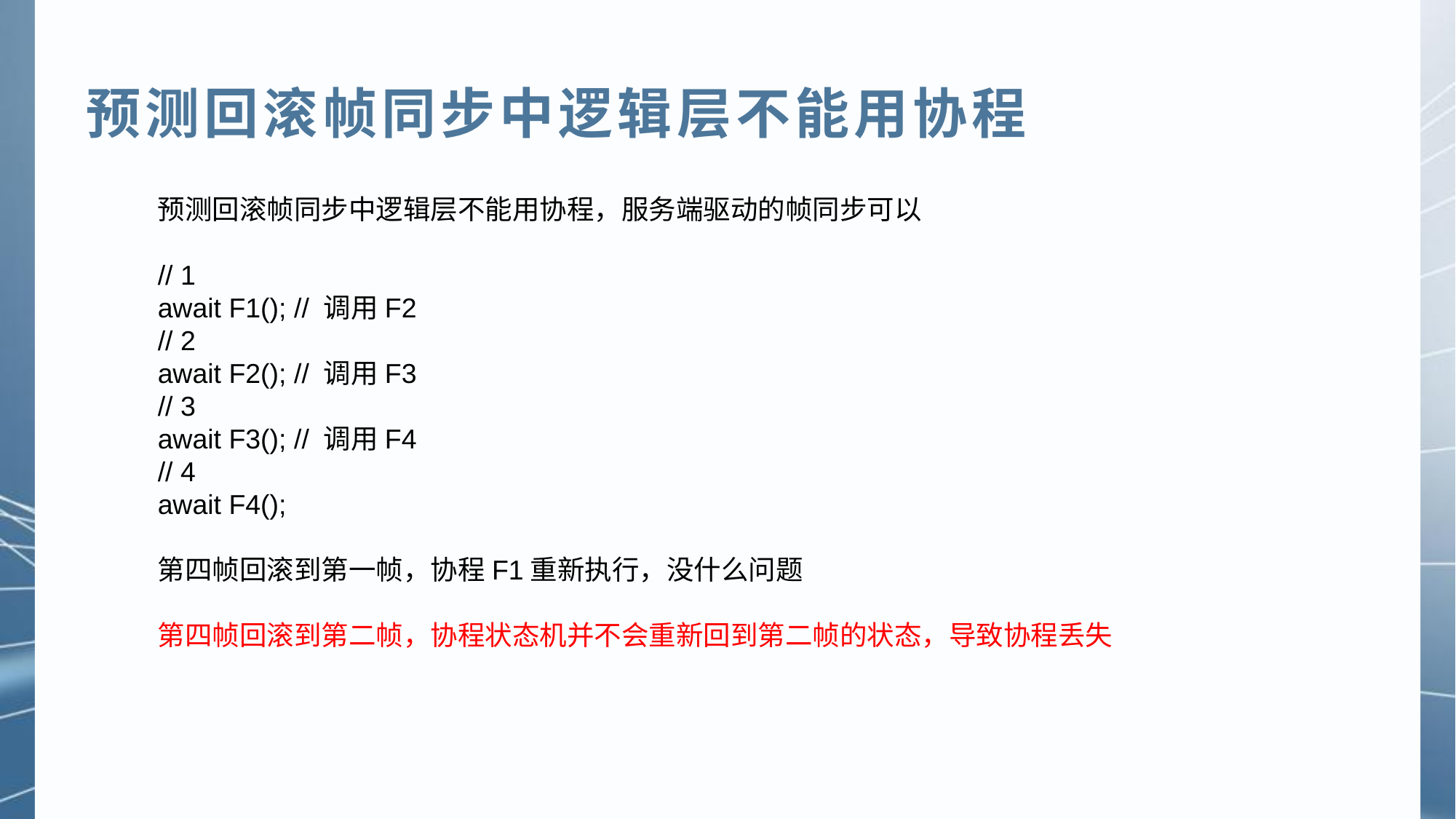

预测回滚帧同步中逻辑层不能用协程
预测回滚帧同步中逻辑层不能用协程，服务端驱动的帧同步可以

// 1
await F1(); // 调用F2
// 2
await F2(); // 调用F3
// 3
await F3(); // 调用F4
// 4
await F4();

第四帧回滚到第一帧，协程F1重新执行，没什么问题

第四帧回滚到第二帧，协程状态机并不会重新回到第二帧的状态，导致协程丢失